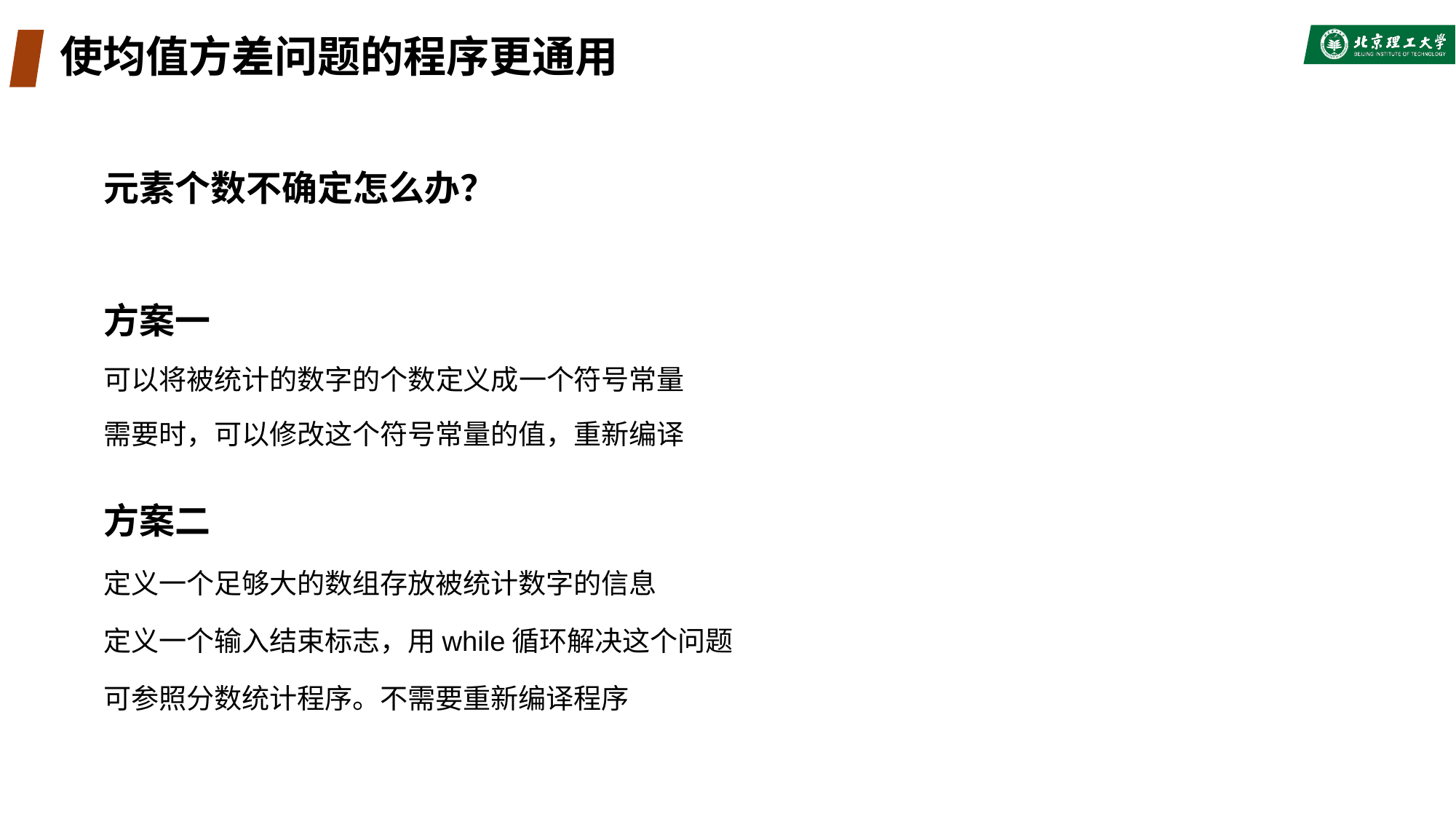

# 使均值方差问题的程序更通用
元素个数不确定怎么办？

方案一
可以将被统计的数字的个数定义成一个符号常量
需要时，可以修改这个符号常量的值，重新编译
方案二
定义一个足够大的数组存放被统计数字的信息
定义一个输入结束标志，用while循环解决这个问题
可参照分数统计程序。不需要重新编译程序